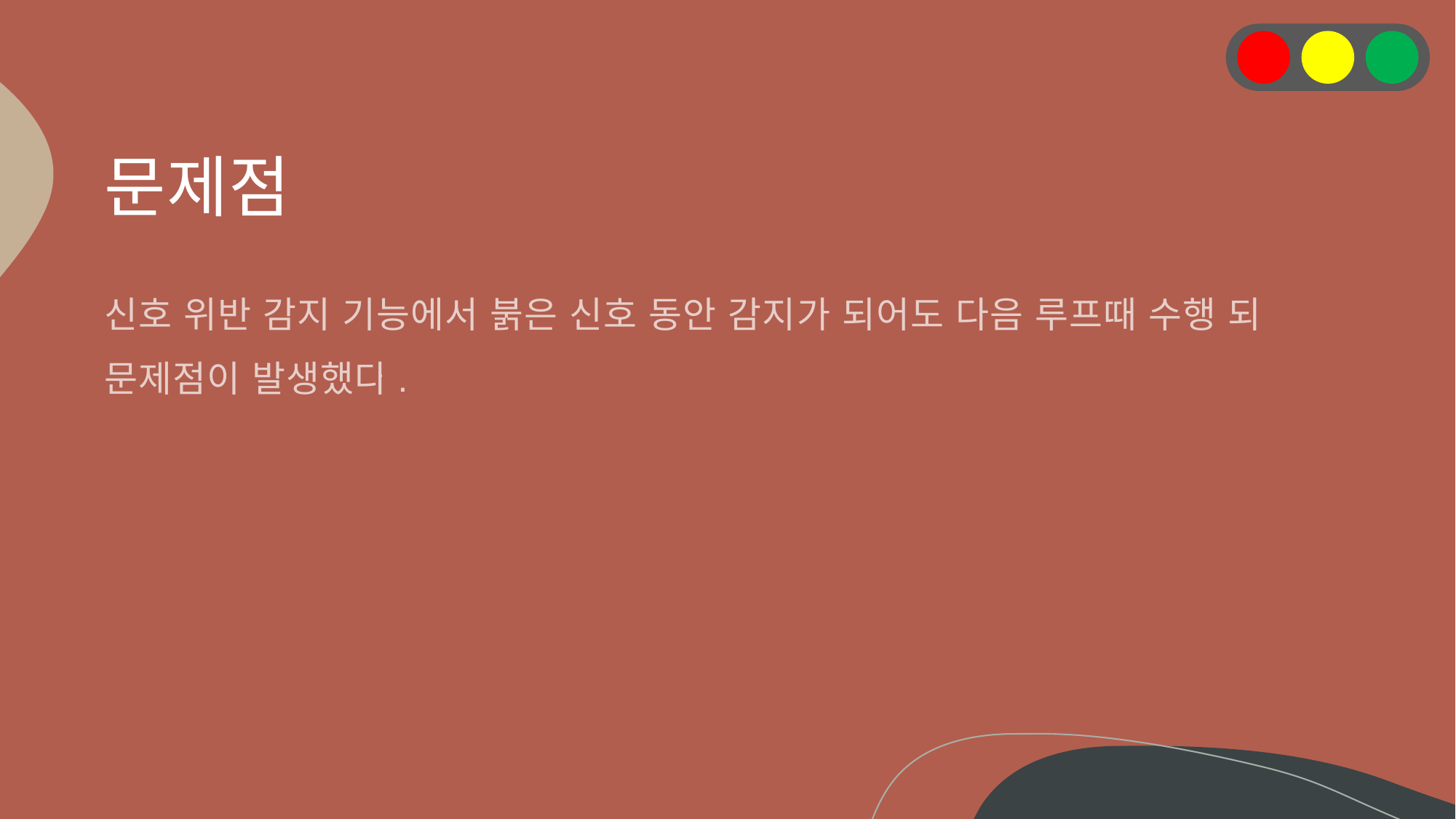

# 문제점
신호 위반 감지 기능에서 붉은 신호 동안 감지가 되어도 다음 루프때 수행 되는
문제점이 발생했다.